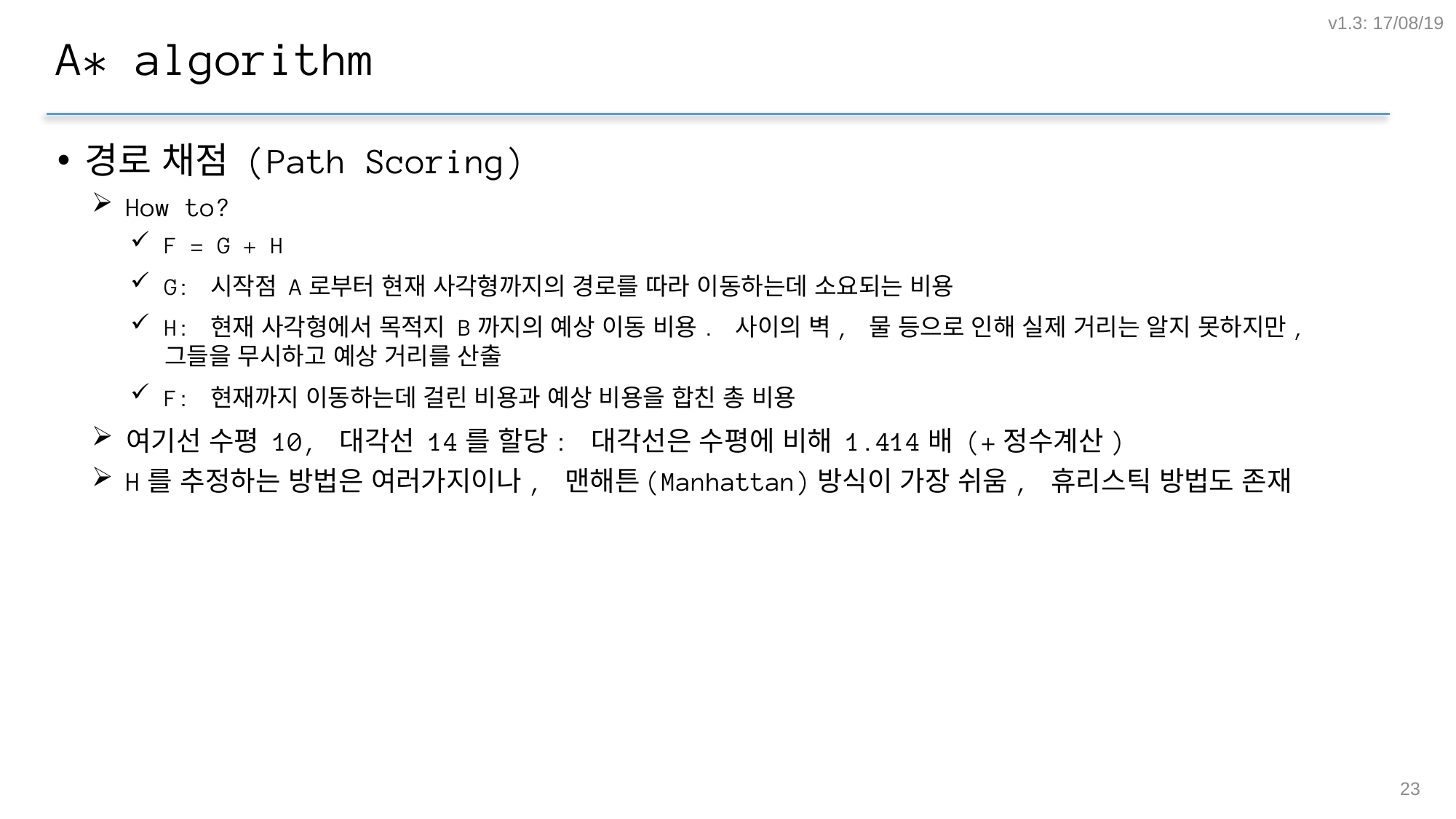

v1.3: 17/08/19
# A* algorithm
경로 채점 (Path Scoring)
How to?
F = G + H
G: 시작점 A로부터 현재 사각형까지의 경로를 따라 이동하는데 소요되는 비용
H: 현재 사각형에서 목적지 B까지의 예상 이동 비용. 사이의 벽, 물 등으로 인해 실제 거리는 알지 못하지만, 그들을 무시하고 예상 거리를 산출
F: 현재까지 이동하는데 걸린 비용과 예상 비용을 합친 총 비용
여기선 수평 10, 대각선 14를 할당: 대각선은 수평에 비해 1.414배 (+정수계산)
H를 추정하는 방법은 여러가지이나, 맨해튼(Manhattan)방식이 가장 쉬움, 휴리스틱 방법도 존재
23